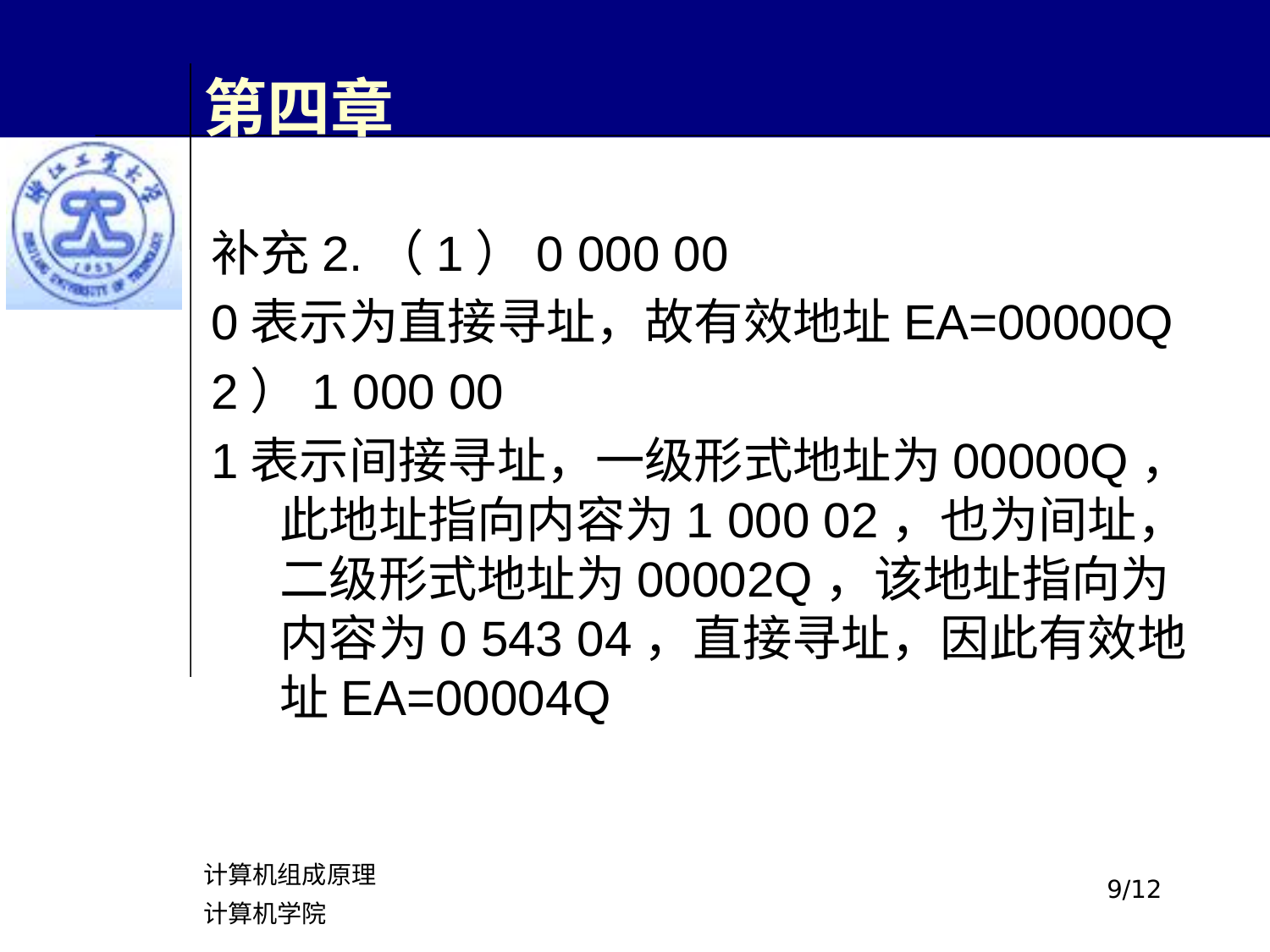

# 第四章

补充2.（1）0 000 00
0表示为直接寻址，故有效地址EA=00000Q
2）1 000 00
1表示间接寻址，一级形式地址为00000Q，此地址指向内容为1 000 02，也为间址，二级形式地址为00002Q，该地址指向为内容为0 543 04，直接寻址，因此有效地址EA=00004Q
计算机组成原理
计算机学院

9/12